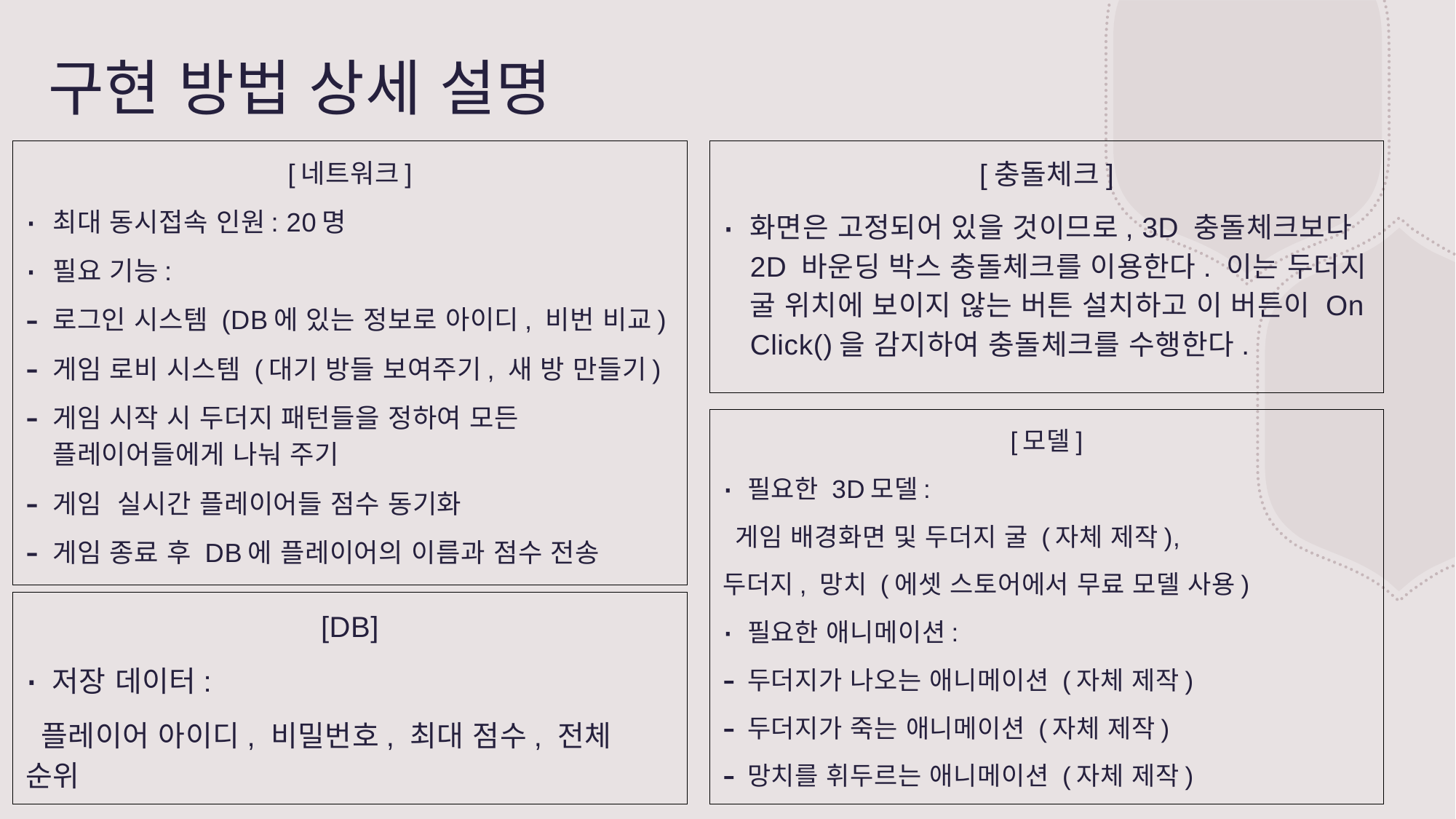

# 구현 방법 상세 설명
[네트워크]
최대 동시접속 인원: 20명
필요 기능:
로그인 시스템 (DB에 있는 정보로 아이디, 비번 비교)
게임 로비 시스템 (대기 방들 보여주기, 새 방 만들기)
게임 시작 시 두더지 패턴들을 정하여 모든 플레이어들에게 나눠 주기
게임  실시간 플레이어들 점수 동기화
게임 종료 후 DB에 플레이어의 이름과 점수 전송

[충돌체크]
화면은 고정되어 있을 것이므로, 3D 충돌체크보다 2D 바운딩 박스 충돌체크를 이용한다. 이는 두더지 굴 위치에 보이지 않는 버튼 설치하고 이 버튼이 On Click()을 감지하여 충돌체크를 수행한다.

[모델]
필요한 3D모델:
 게임 배경화면 및 두더지 굴 (자체 제작),
두더지, 망치 (에셋 스토어에서 무료 모델 사용)
필요한 애니메이션:
두더지가 나오는 애니메이션 (자체 제작)
두더지가 죽는 애니메이션 (자체 제작)
망치를 휘두르는 애니메이션 (자체 제작)

[DB]
저장 데이터:
 플레이어 아이디, 비밀번호, 최대 점수, 전체 순위